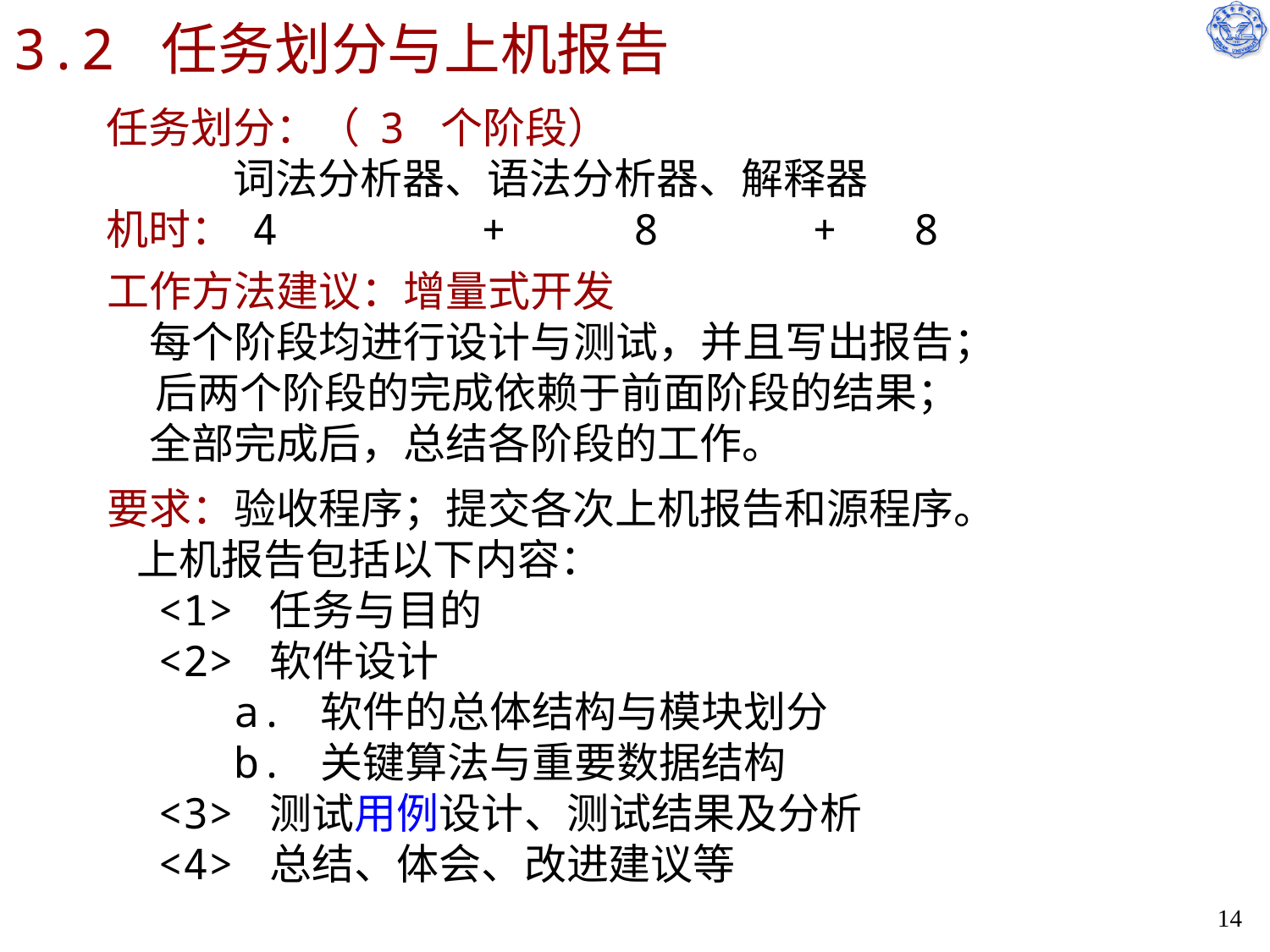

# 3.2 任务划分与上机报告
任务划分：（ 3 个阶段）
	词法分析器、语法分析器、解释器
机时： 4        +     8      +   8
工作方法建议：增量式开发
　每个阶段均进行设计与测试，并且写出报告；
    后两个阶段的完成依赖于前面阶段的结果；
　全部完成后，总结各阶段的工作。
要求：验收程序；提交各次上机报告和源程序。
  上机报告包括以下内容：
  <1> 任务与目的
  <2> 软件设计
	a. 软件的总体结构与模块划分
	b. 关键算法与重要数据结构
  <3> 测试用例设计、测试结果及分析
  <4> 总结、体会、改进建议等
14